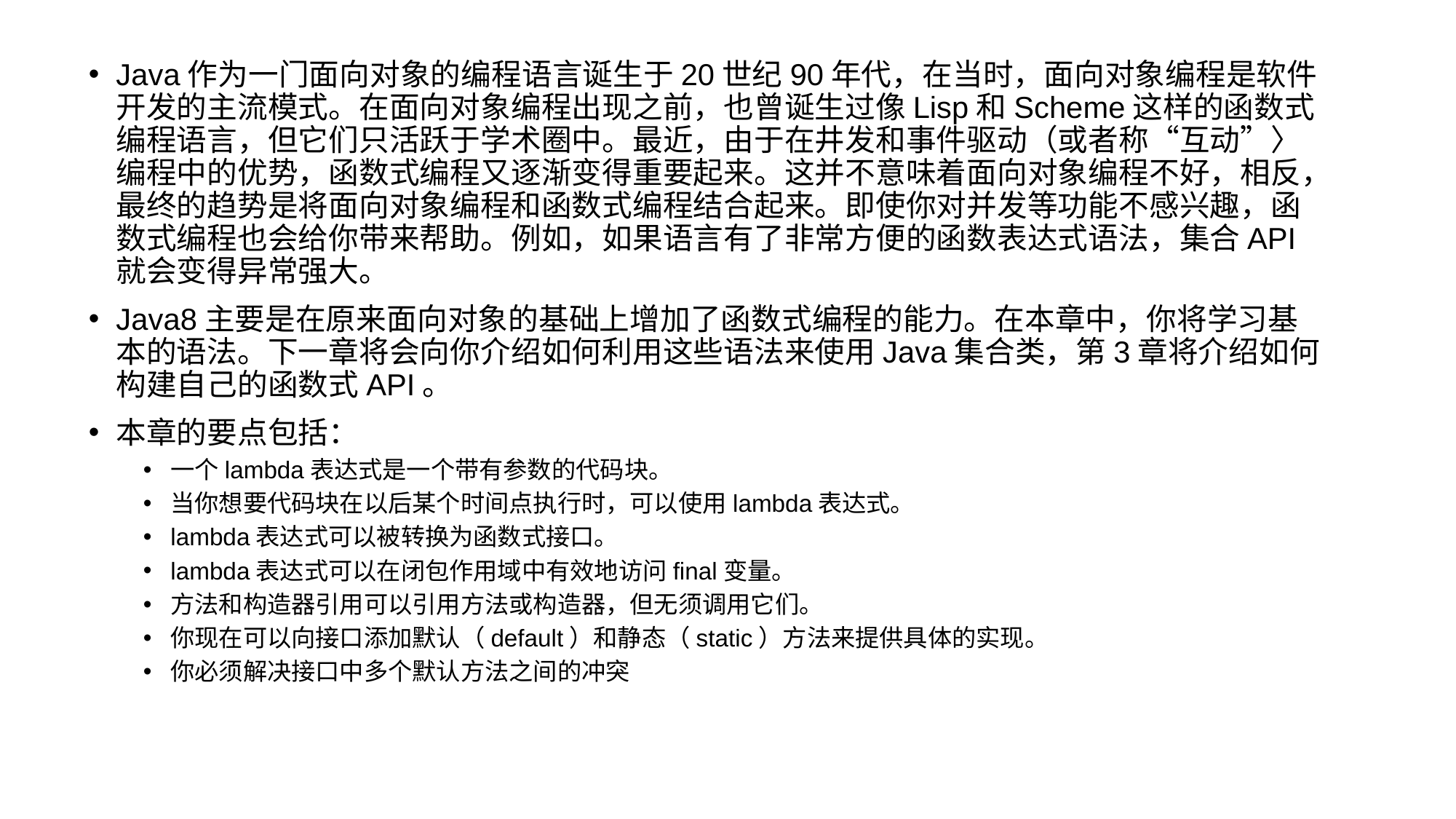

Java作为一门面向对象的编程语言诞生于20世纪90年代，在当时，面向对象编程是软件开发的主流模式。在面向对象编程出现之前，也曾诞生过像Lisp和Scheme这样的函数式编程语言，但它们只活跃于学术圈中。最近，由于在井发和事件驱动（或者称“互动”〉编程中的优势，函数式编程又逐渐变得重要起来。这并不意味着面向对象编程不好，相反，最终的趋势是将面向对象编程和函数式编程结合起来。即使你对并发等功能不感兴趣，函数式编程也会给你带来帮助。例如，如果语言有了非常方便的函数表达式语法，集合API就会变得异常强大。
Java8主要是在原来面向对象的基础上增加了函数式编程的能力。在本章中，你将学习基本的语法。下一章将会向你介绍如何利用这些语法来使用Java集合类，第3章将介绍如何构建自己的函数式API。
本章的要点包括：
一个lambda表达式是一个带有参数的代码块。
当你想要代码块在以后某个时间点执行时，可以使用lambda表达式。
lambda表达式可以被转换为函数式接口。
lambda表达式可以在闭包作用域中有效地访问final变量。
方法和构造器引用可以引用方法或构造器，但无须调用它们。
你现在可以向接口添加默认（default）和静态（static）方法来提供具体的实现。
你必须解决接口中多个默认方法之间的冲突